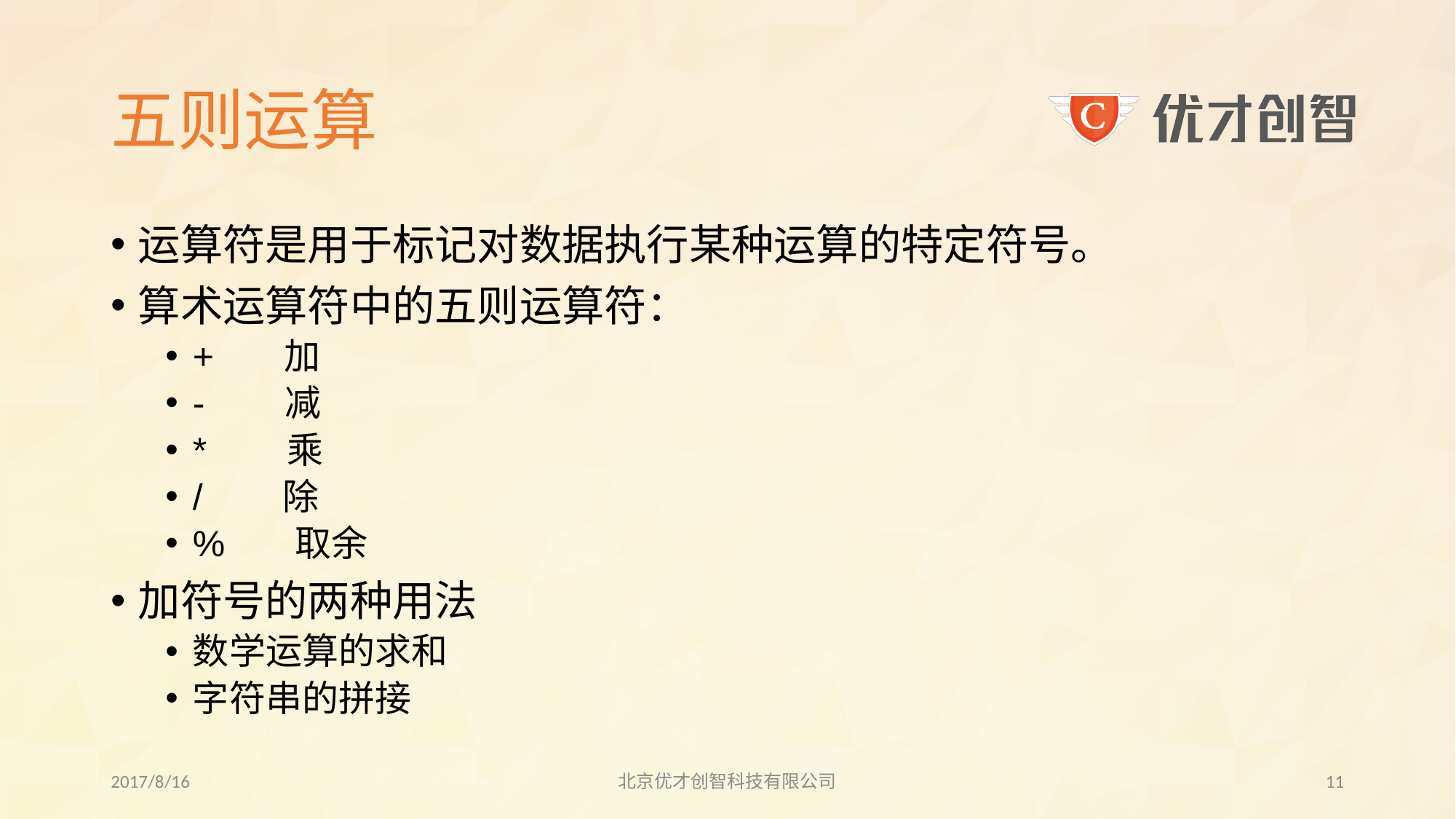

# 五则运算
运算符是用于标记对数据执行某种运算的特定符号。
算术运算符中的五则运算符：
+      加
-       减
*       乘
/       除
%      取余
加符号的两种用法
数学运算的求和
字符串的拼接
2017/8/16
北京优才创智科技有限公司
11